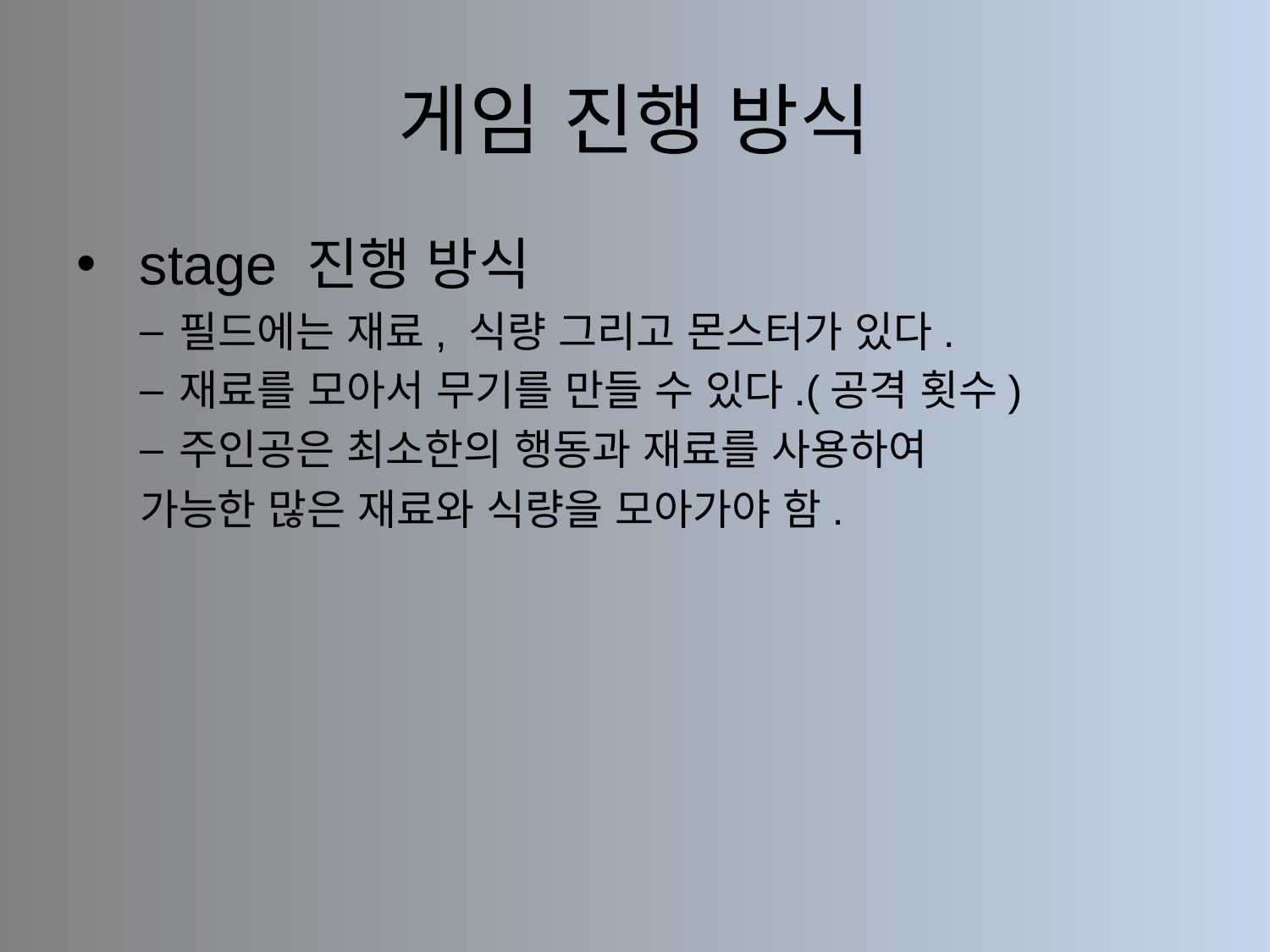

# 게임 진행 방식
 stage 진행 방식
필드에는 재료, 식량 그리고 몬스터가 있다.
재료를 모아서 무기를 만들 수 있다.(공격 횟수)
주인공은 최소한의 행동과 재료를 사용하여
가능한 많은 재료와 식량을 모아가야 함.